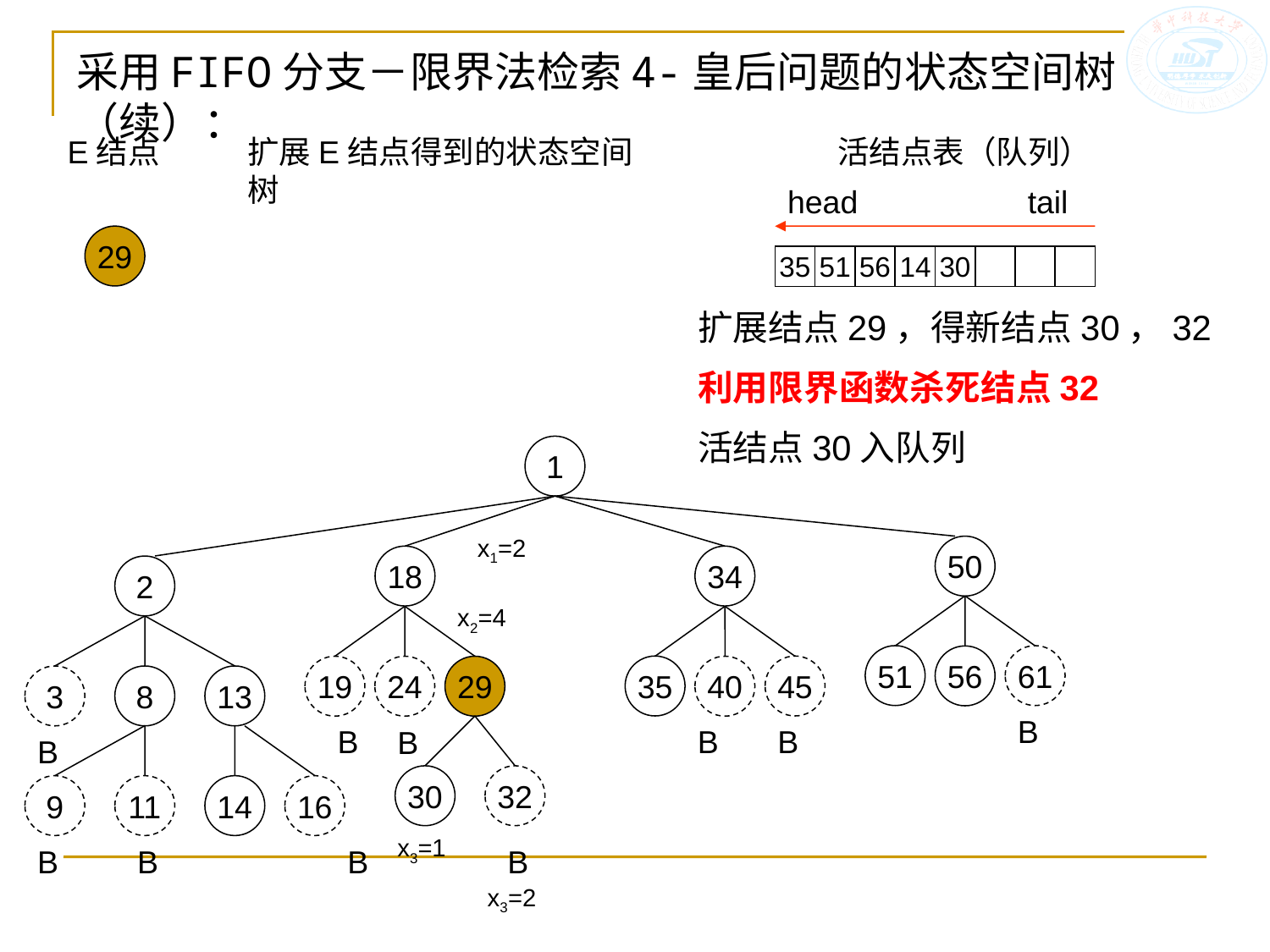

# 采用FIFO分支－限界法检索4-皇后问题的状态空间树（续）：
E结点
扩展E结点得到的状态空间树
活结点表（队列）
head
tail
29

35
51
56
14
30

扩展结点29，得新结点30，32
利用限界函数杀死结点32
活结点30入队列
1

x1=2
50
18
34
2
x2=4

51
61
56
35
45
19
24
29
40
3
8
13
B
B

B
B
B

B

30
32
9
11
14
16
x3=1
B
B
B
B
x3=2